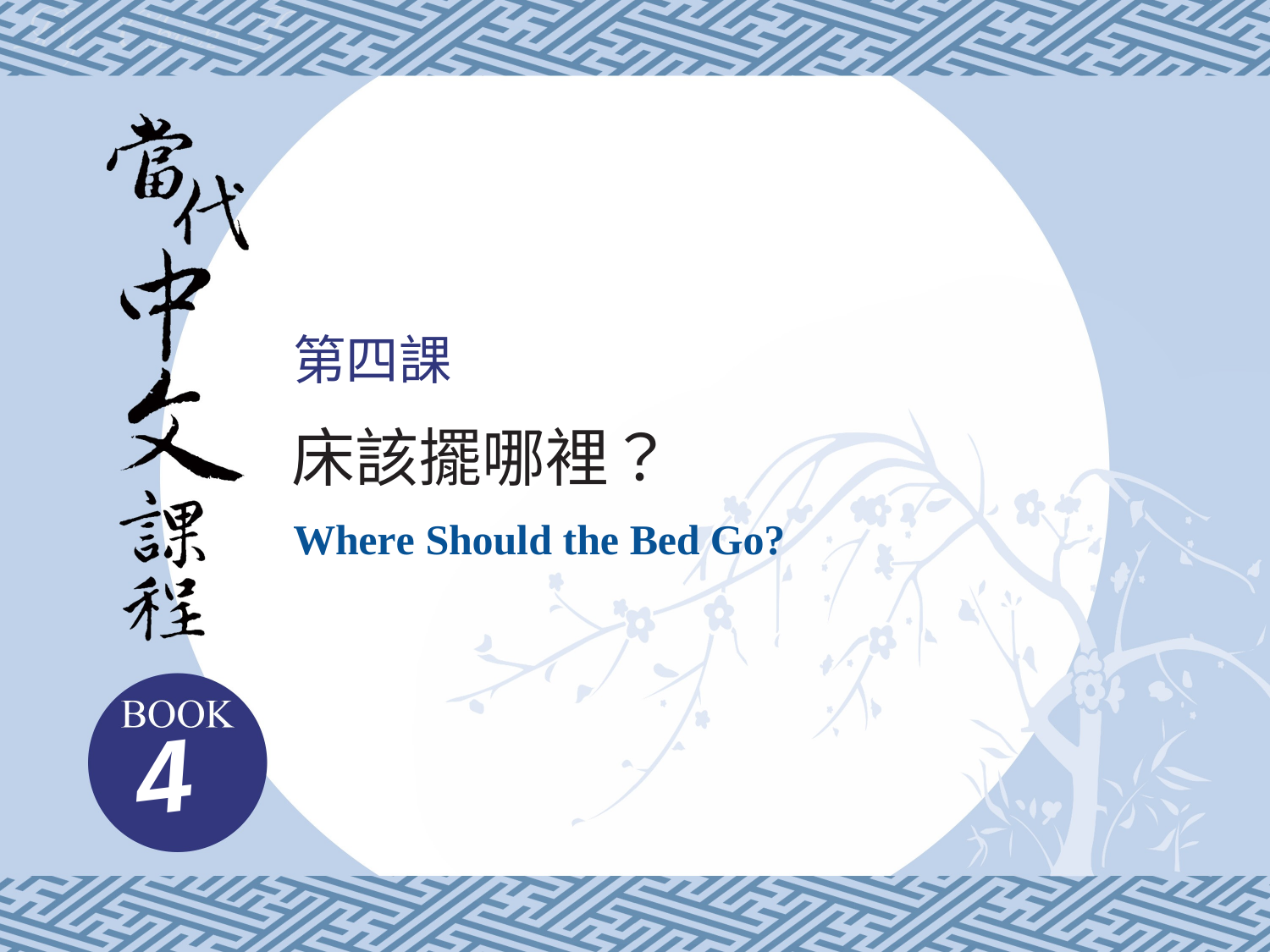

第四課
床該擺哪裡？
Where Should the Bed Go?
4